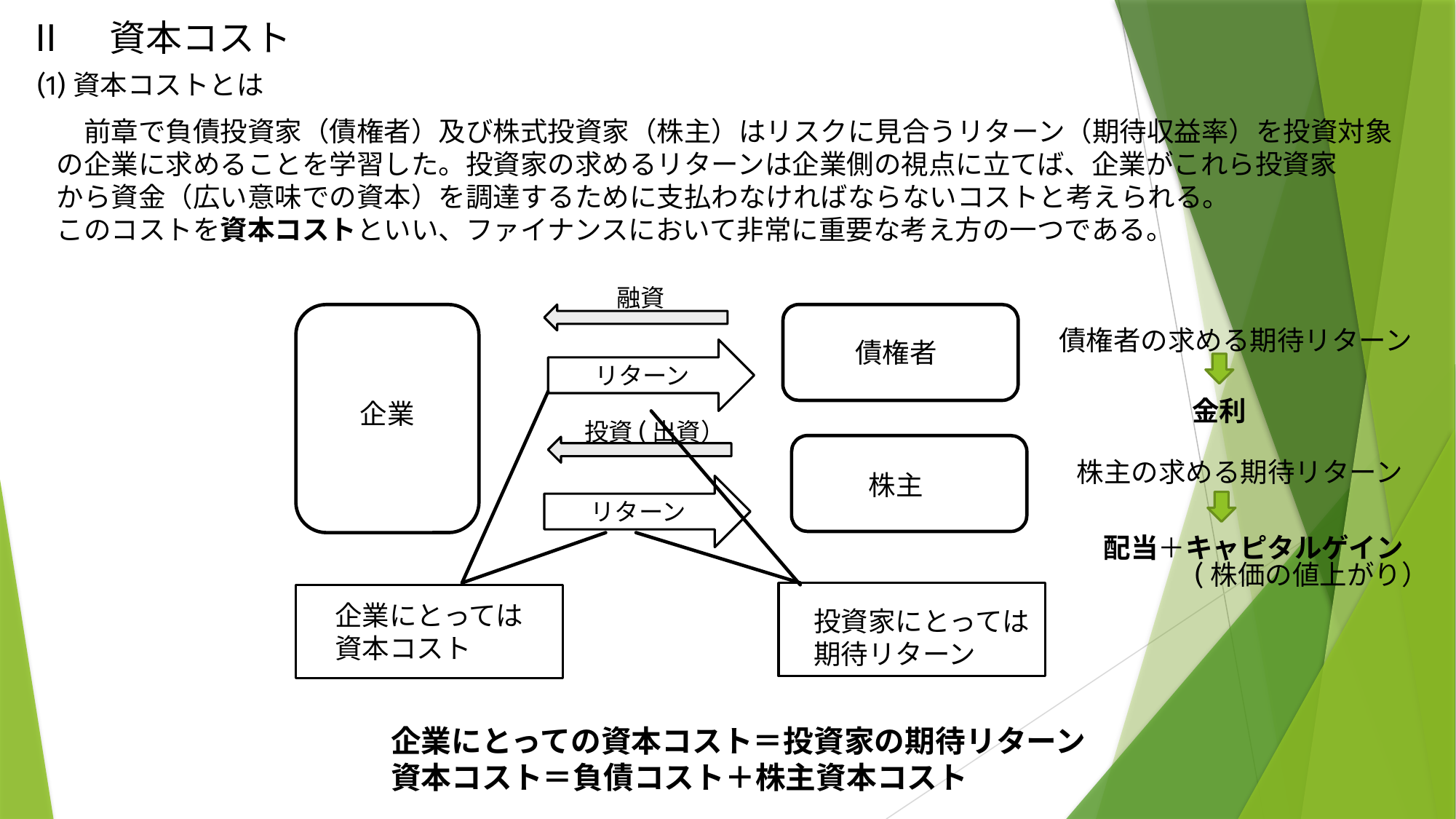

Ⅱ　資本コスト
 (1)資本コストとは
　前章で負債投資家（債権者）及び株式投資家（株主）はリスクに見合うリターン（期待収益率）を投資対象
の企業に求めることを学習した。投資家の求めるリターンは企業側の視点に立てば、企業がこれら投資家
から資金（広い意味での資本）を調達するために支払わなければならないコストと考えられる。
このコストを資本コストといい、ファイナンスにおいて非常に重要な考え方の一つである。
融資

債権者の求める期待リターン
債権者
リターン

金利
企業
投資(出資）

株主の求める期待リターン
株主
リターン

配当＋キャピタルゲイン
(株価の値上がり）

企業にとっては
資本コスト
投資家にとっては
期待リターン
企業にとっての資本コスト＝投資家の期待リターン
資本コスト＝負債コスト＋株主資本コスト